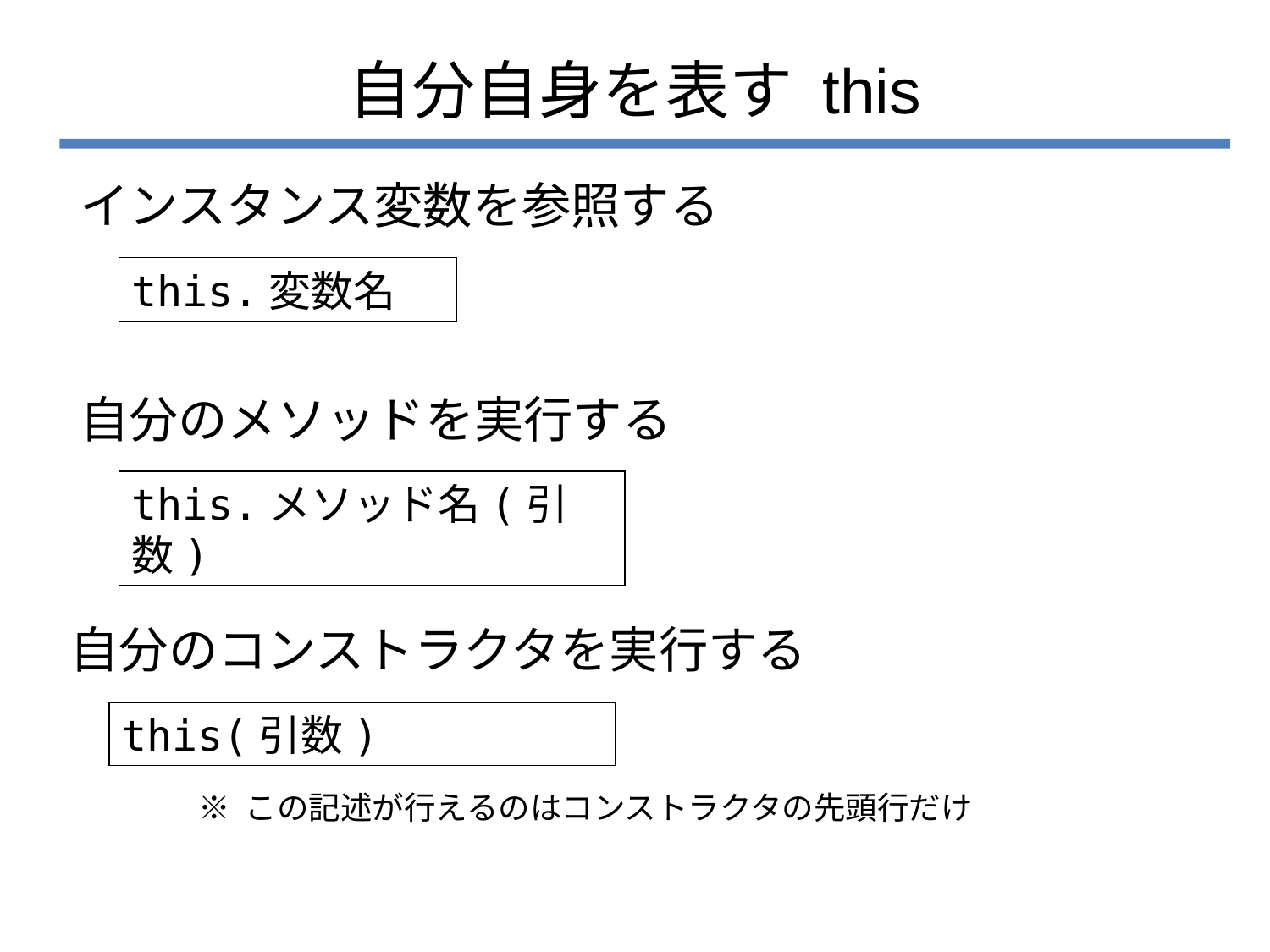

# 自分自身を表す this
インスタンス変数を参照する
this.変数名
自分のメソッドを実行する
this.メソッド名(引数)
自分のコンストラクタを実行する
this(引数)
※ この記述が行えるのはコンストラクタの先頭行だけ